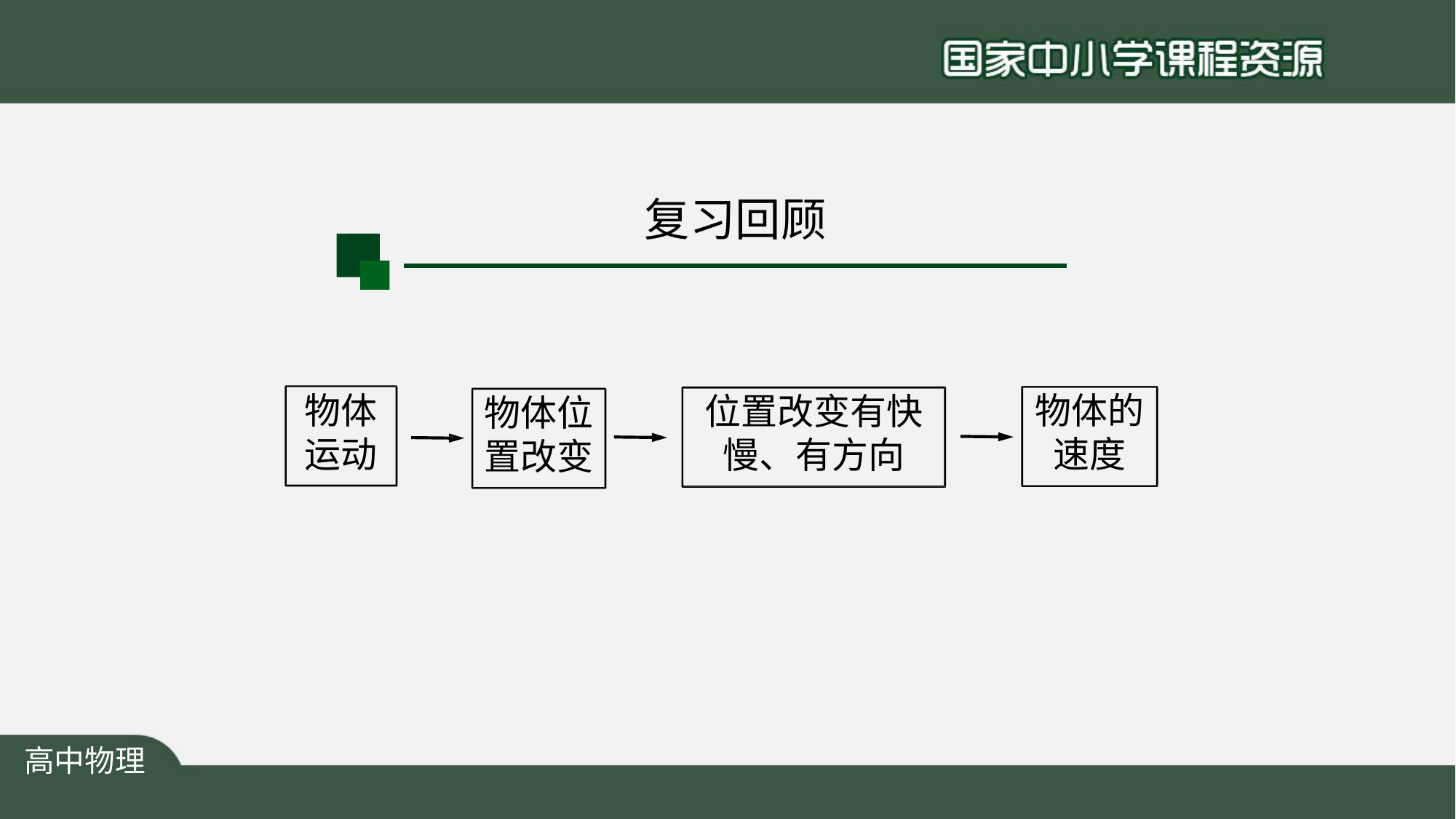

# 复习回顾

物体 运动
物体的 速度

位置改变有快 慢、有方向

物体位 置改变

高中物理